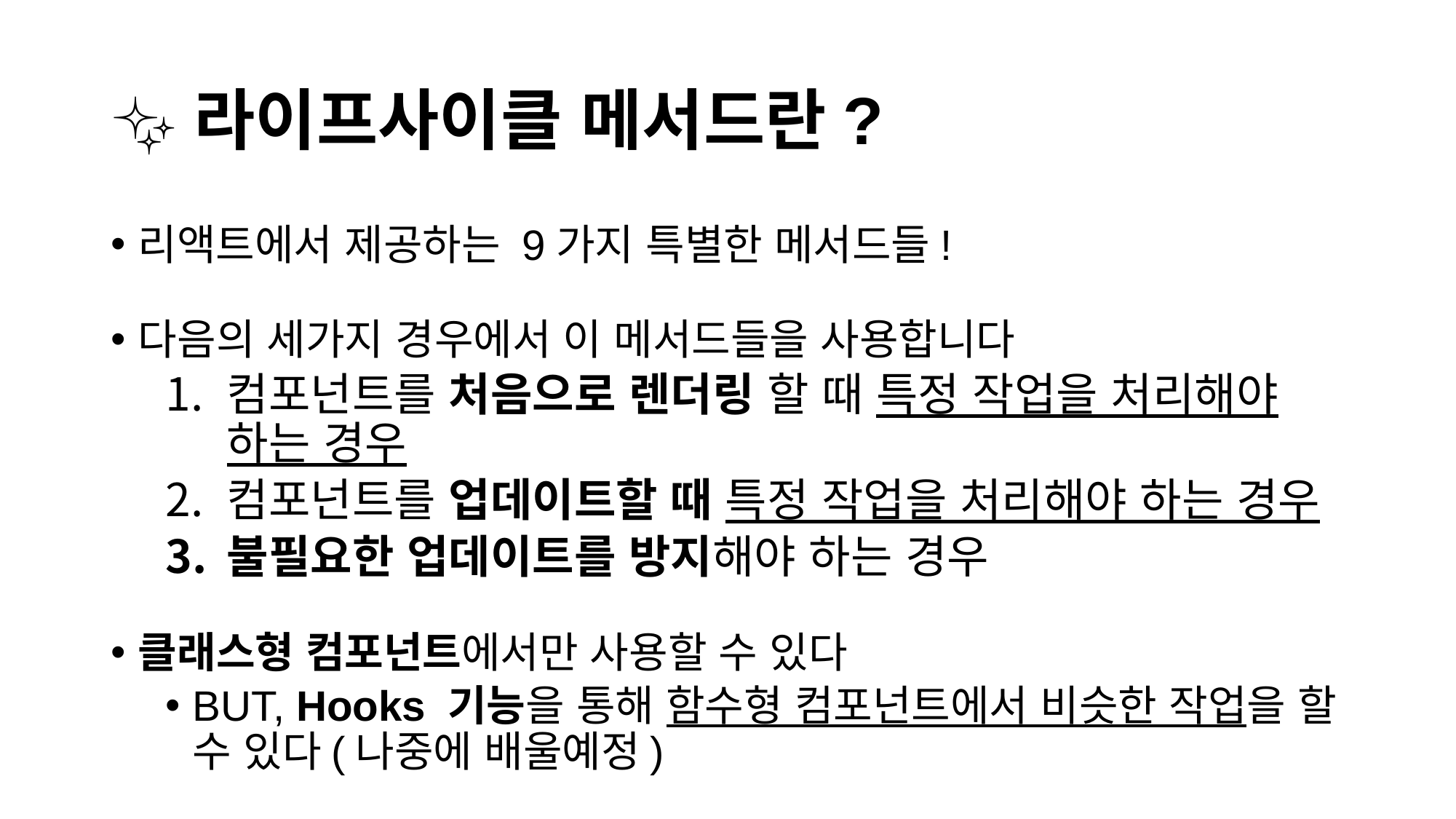

# ✨라이프사이클 메서드란?
리액트에서 제공하는 9가지 특별한 메서드들!
다음의 세가지 경우에서 이 메서드들을 사용합니다
컴포넌트를 처음으로 렌더링 할 때 특정 작업을 처리해야 하는 경우
컴포넌트를 업데이트할 때 특정 작업을 처리해야 하는 경우
불필요한 업데이트를 방지해야 하는 경우
클래스형 컴포넌트에서만 사용할 수 있다
BUT, Hooks 기능을 통해 함수형 컴포넌트에서 비슷한 작업을 할 수 있다(나중에 배울예정)